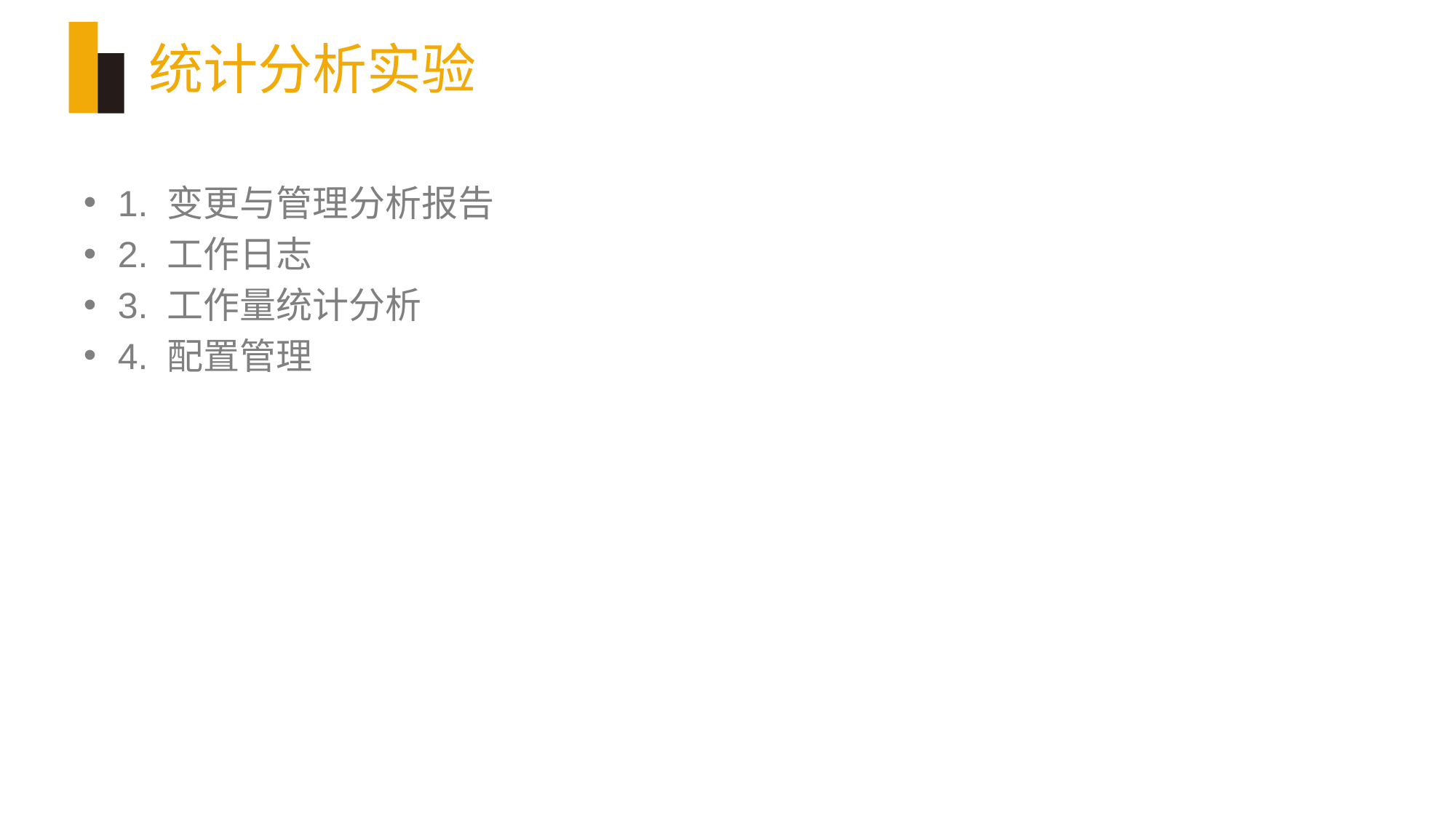

# 统计分析实验
1. 变更与管理分析报告
2. 工作日志
3. 工作量统计分析
4. 配置管理